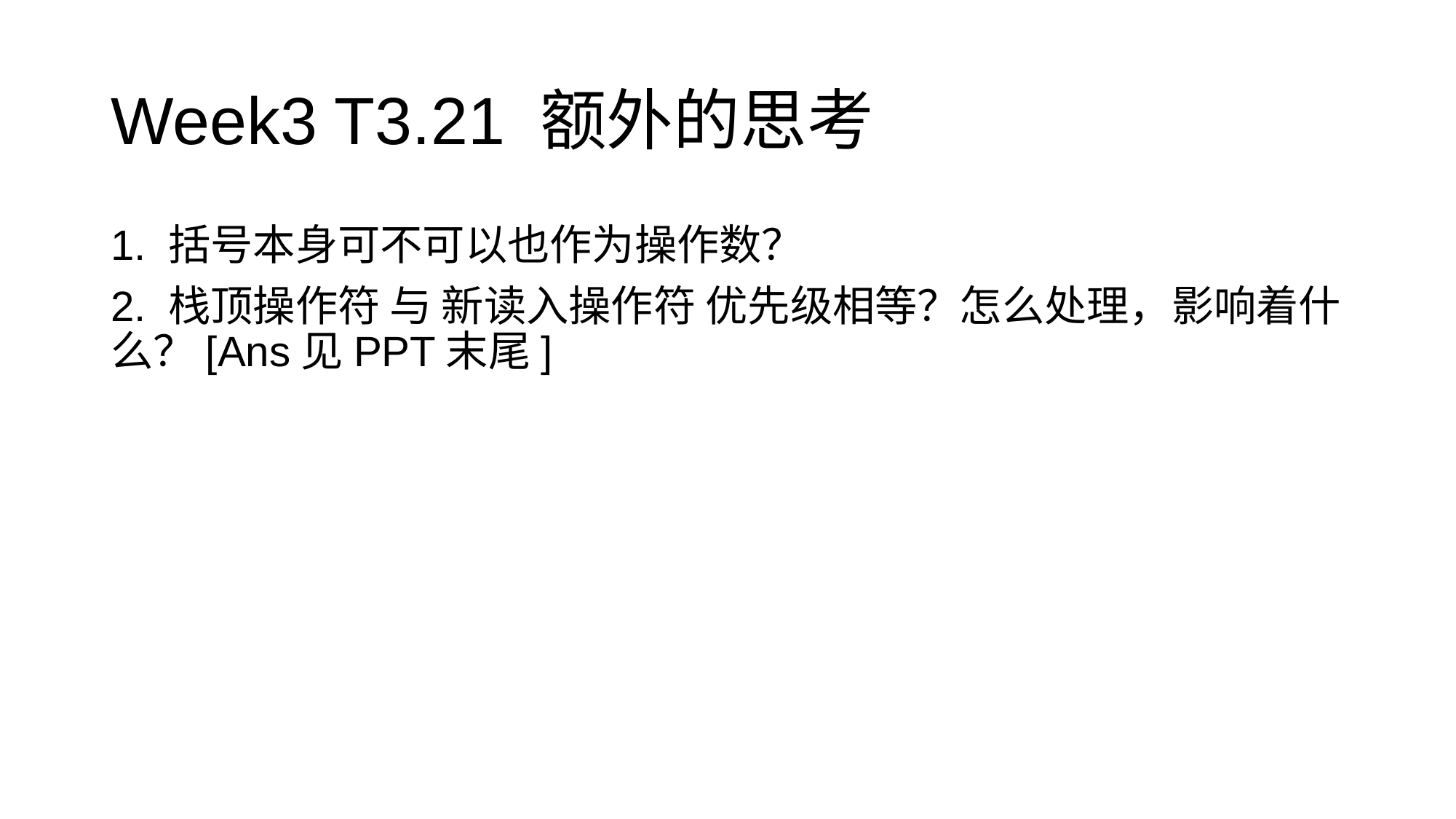

# Week3 T3.21 额外的思考
1. 括号本身可不可以也作为操作数？
2. 栈顶操作符 与 新读入操作符 优先级相等？怎么处理，影响着什么？[Ans见PPT末尾]